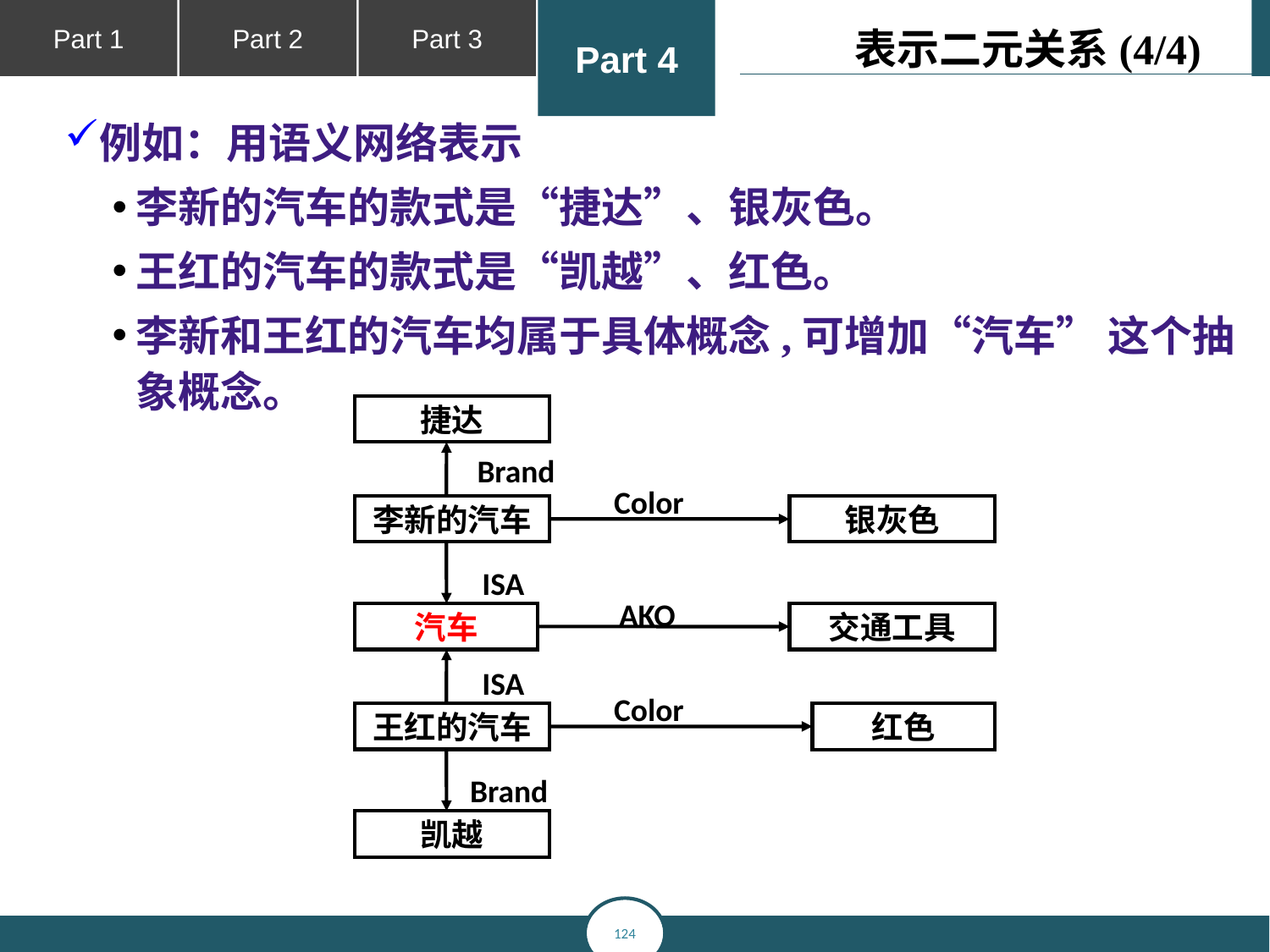

表示二元关系(4/4)
例如：用语义网络表示
李新的汽车的款式是“捷达”、银灰色。
王红的汽车的款式是“凯越”、红色。
李新和王红的汽车均属于具体概念,可增加“汽车” 这个抽象概念。
捷达

Brand
Color
李新的汽车
银灰色

ISA
AKO
汽车
交通工具

ISA
Color
王红的汽车
红色

Brand
凯越